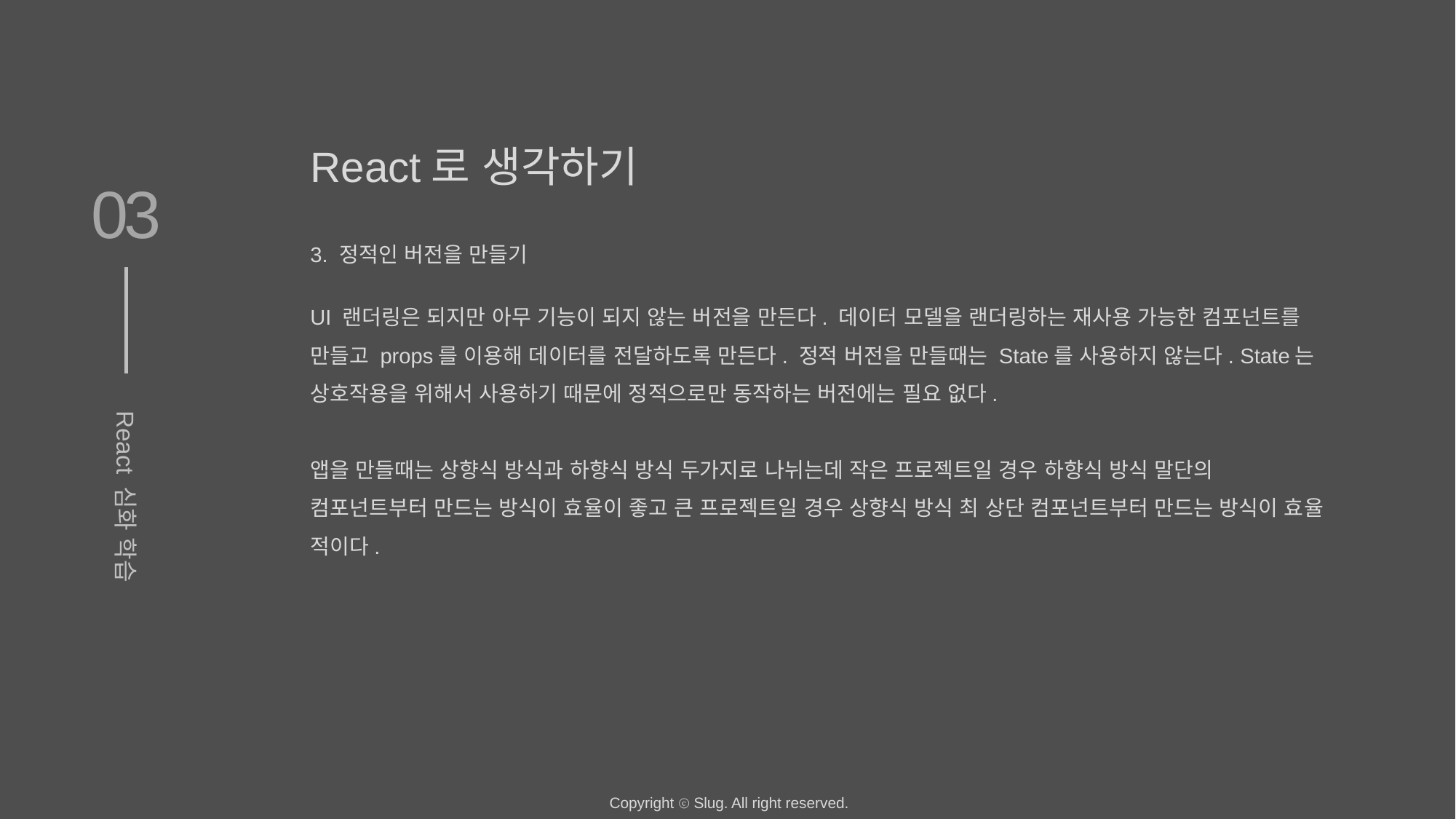

React로 생각하기
03
3. 정적인 버전을 만들기

UI 랜더링은 되지만 아무 기능이 되지 않는 버전을 만든다. 데이터 모델을 랜더링하는 재사용 가능한 컴포넌트를 만들고 props를 이용해 데이터를 전달하도록 만든다. 정적 버전을 만들때는 State를 사용하지 않는다. State는 상호작용을 위해서 사용하기 때문에 정적으로만 동작하는 버전에는 필요 없다.

앱을 만들때는 상향식 방식과 하향식 방식 두가지로 나뉘는데 작은 프로젝트일 경우 하향식 방식 말단의 컴포넌트부터 만드는 방식이 효율이 좋고 큰 프로젝트일 경우 상향식 방식 최 상단 컴포넌트부터 만드는 방식이 효율 적이다.
React 심화 학습
Copyright ⓒ Slug. All right reserved.